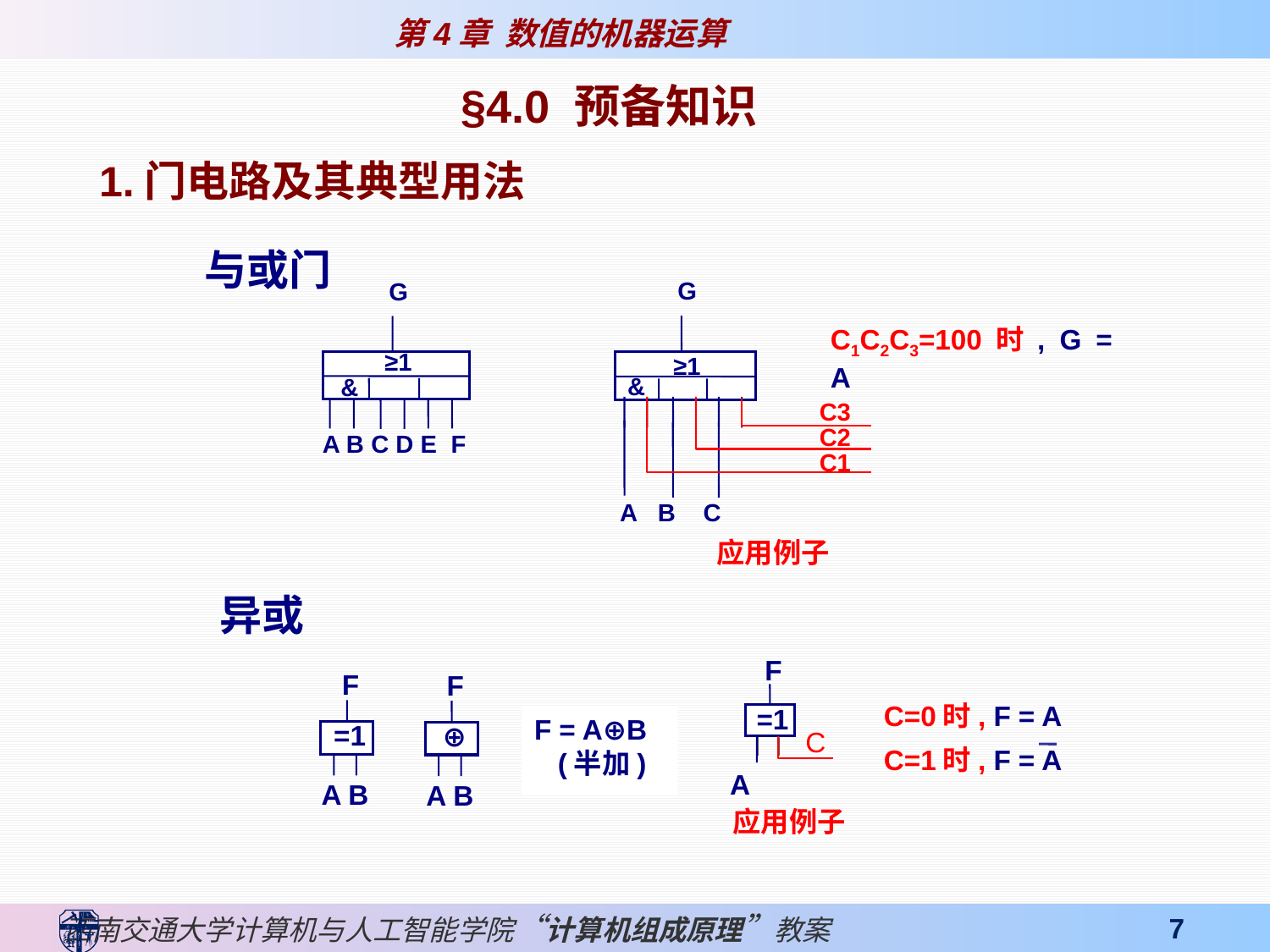

§4.0 预备知识
    1.门电路及其典型用法
与或门

G

≥1

&
C3
C2
C1

A   B    C
C1C2C3=100时, G = A

应用例子
G

≥1

&

A B C D E  F
异或
F

A B
=1
F

A B
⊕
F = A⊕B
   (半加)
F

=1
C

A
C=0时, F = A
C=1时, F = A

应用例子